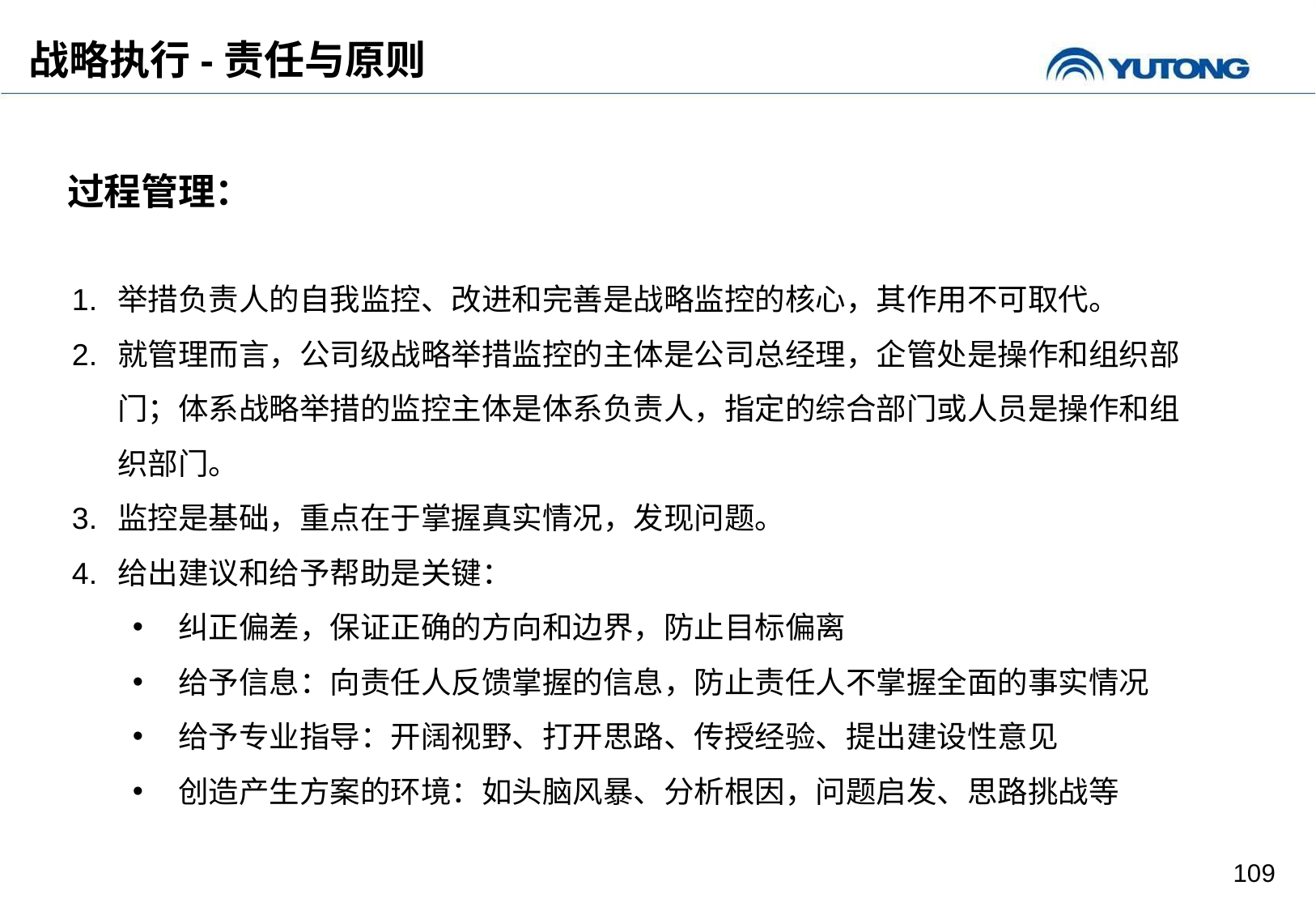

战略执行-责任与原则
过程管理：
举措负责人的自我监控、改进和完善是战略监控的核心，其作用不可取代。
就管理而言，公司级战略举措监控的主体是公司总经理，企管处是操作和组织部门；体系战略举措的监控主体是体系负责人，指定的综合部门或人员是操作和组织部门。
监控是基础，重点在于掌握真实情况，发现问题。
给出建议和给予帮助是关键：
纠正偏差，保证正确的方向和边界，防止目标偏离
给予信息：向责任人反馈掌握的信息，防止责任人不掌握全面的事实情况
给予专业指导：开阔视野、打开思路、传授经验、提出建设性意见
创造产生方案的环境：如头脑风暴、分析根因，问题启发、思路挑战等
109